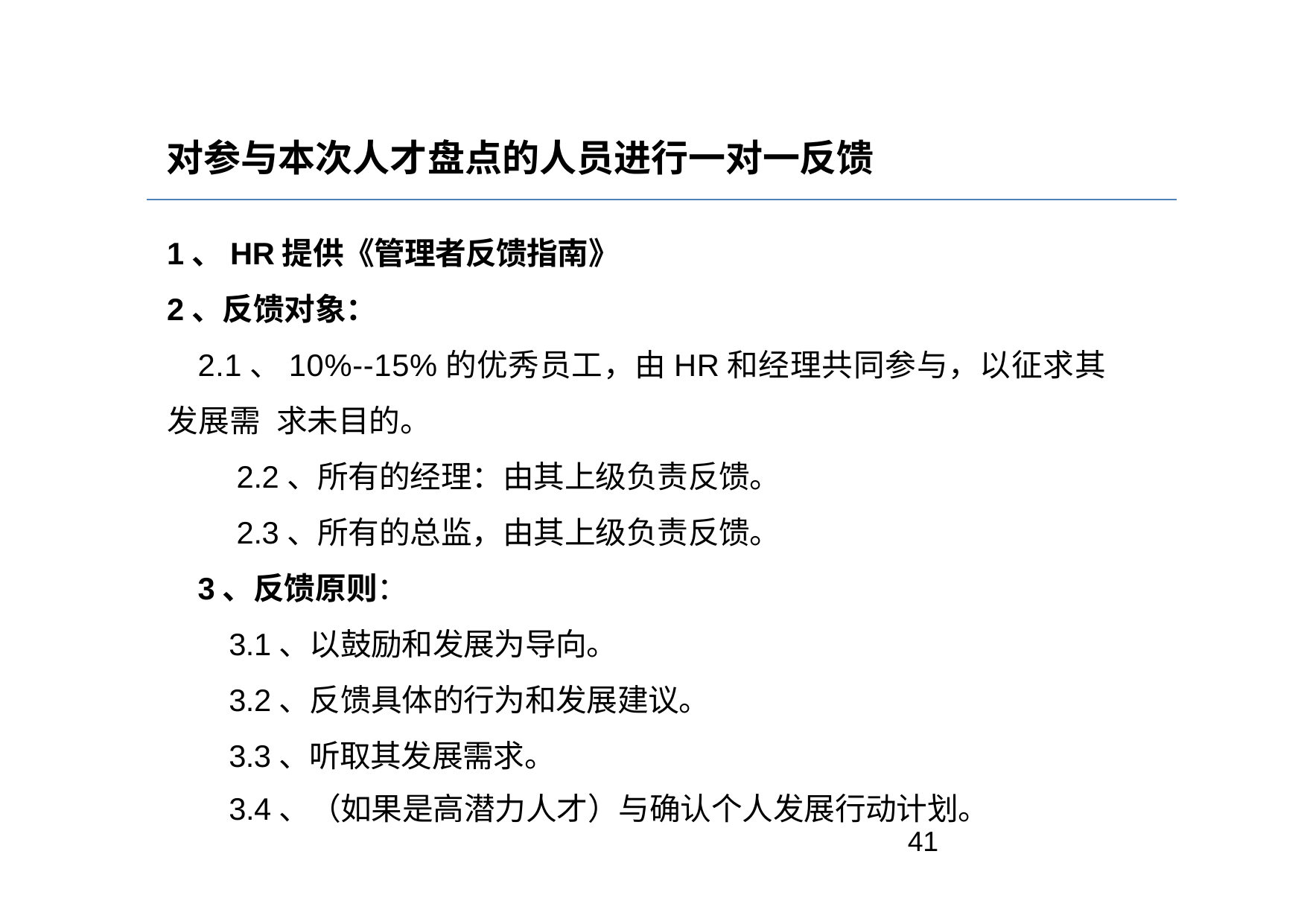

# 对参与本次人才盘点的人员进行一对一反馈

1、HR提供《管理者反馈指南》
2、反馈对象：
2.1、10%--15%的优秀员工，由HR和经理共同参与，以征求其发展需  求未目的。
2.2、所有的经理：由其上级负责反馈。
2.3、所有的总监，由其上级负责反馈。
3、反馈原则：
3.1、以鼓励和发展为导向。
3.2、反馈具体的行为和发展建议。
3.3、听取其发展需求。
3.4、（如果是高潜力人才）与确认个人发展行动计划。
41